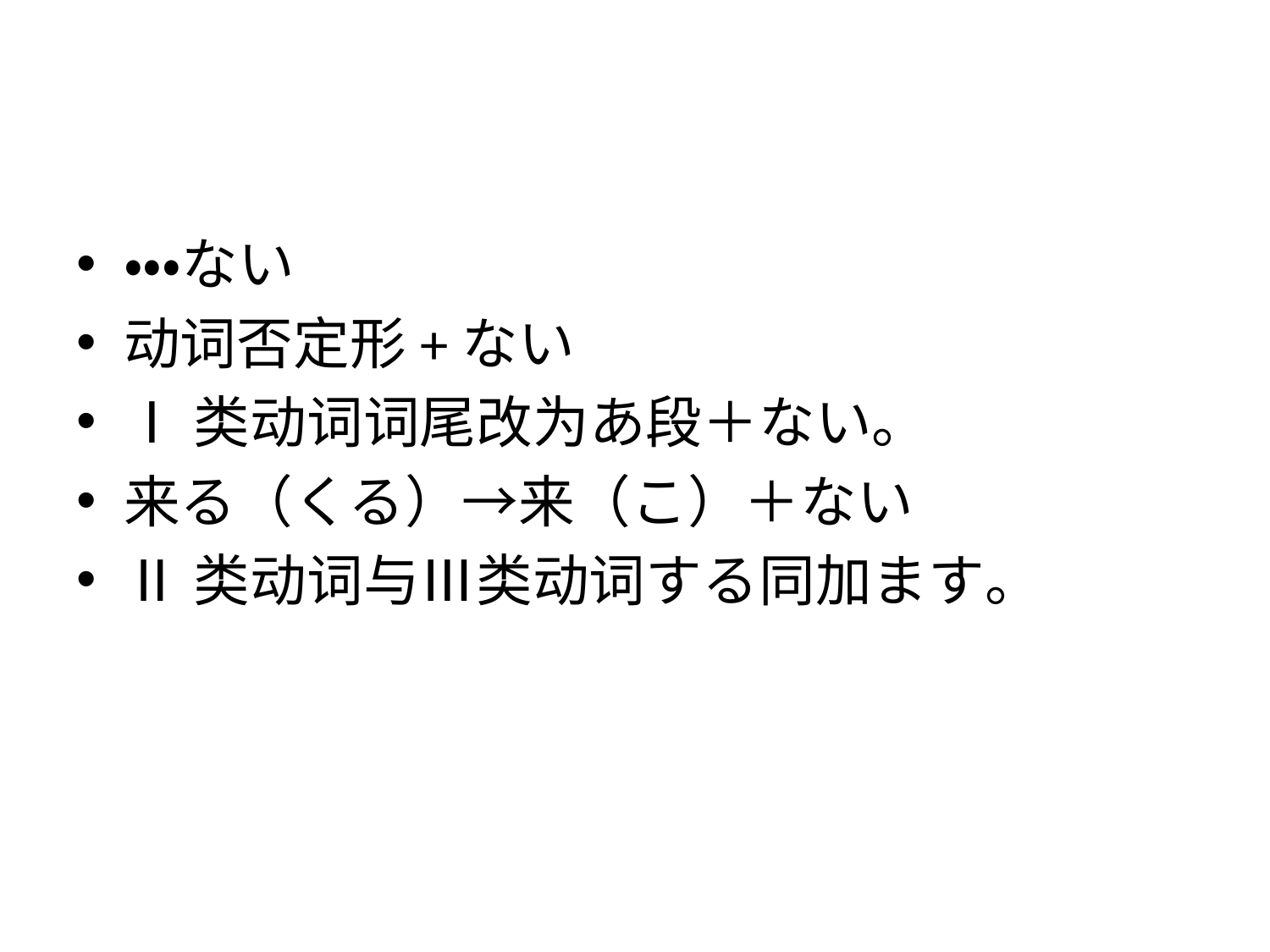

#
・・・ない
动词否定形+ない
Ⅰ类动词词尾改为あ段＋ない。
来る（くる）→来（こ）＋ない
Ⅱ类动词与Ⅲ类动词する同加ます。